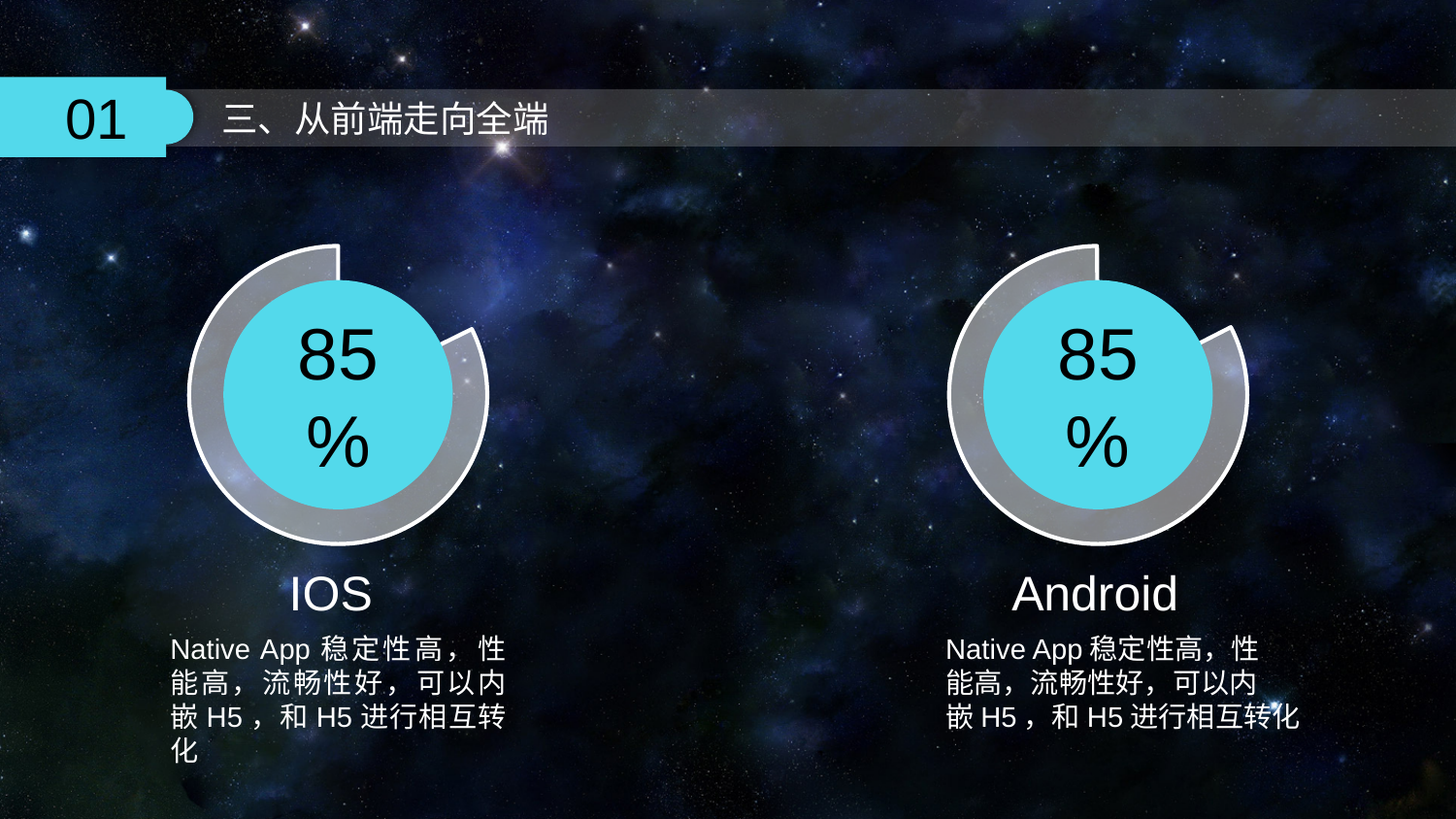

85%

85%
  IOS
Native App稳定性高，性能高，流畅性好，可以内嵌H5，和H5进行相互转化

Android
Native App稳定性高，性
能高，流畅性好，可以内
嵌H5，和H5进行相互转化